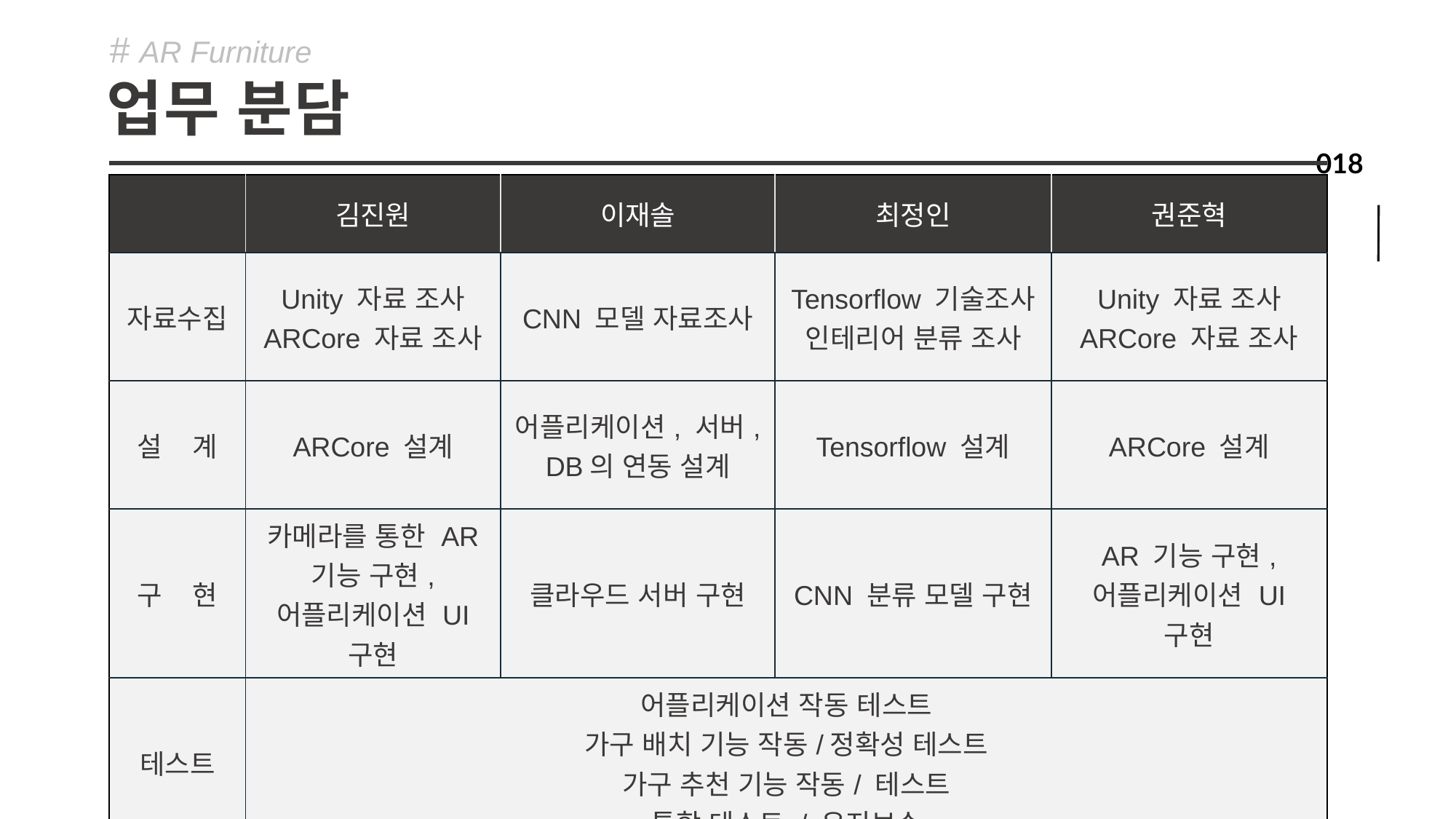

# AR Furniture
업무 분담
|  | 김진원 | 이재솔 | 최정인 | 권준혁 |
| --- | --- | --- | --- | --- |
| 자료수집 | Unity 자료 조사 ARCore 자료 조사 | CNN 모델 자료조사 | Tensorflow 기술조사 인테리어 분류 조사 | Unity 자료 조사 ARCore 자료 조사 |
| 설 계 | ARCore 설계 | 어플리케이션, 서버, DB의 연동 설계 | Tensorflow 설계 | ARCore 설계 |
| 구 현 | 카메라를 통한 AR 기능 구현, 어플리케이션 UI 구현 | 클라우드 서버 구현 | CNN 분류 모델 구현 | AR 기능 구현, 어플리케이션 UI 구현 |
| 테스트 | 어플리케이션 작동 테스트 가구 배치 기능 작동/정확성 테스트 가구 추천 기능 작동/ 테스트 통합 테스트 / 유지보수 |  |  |  |